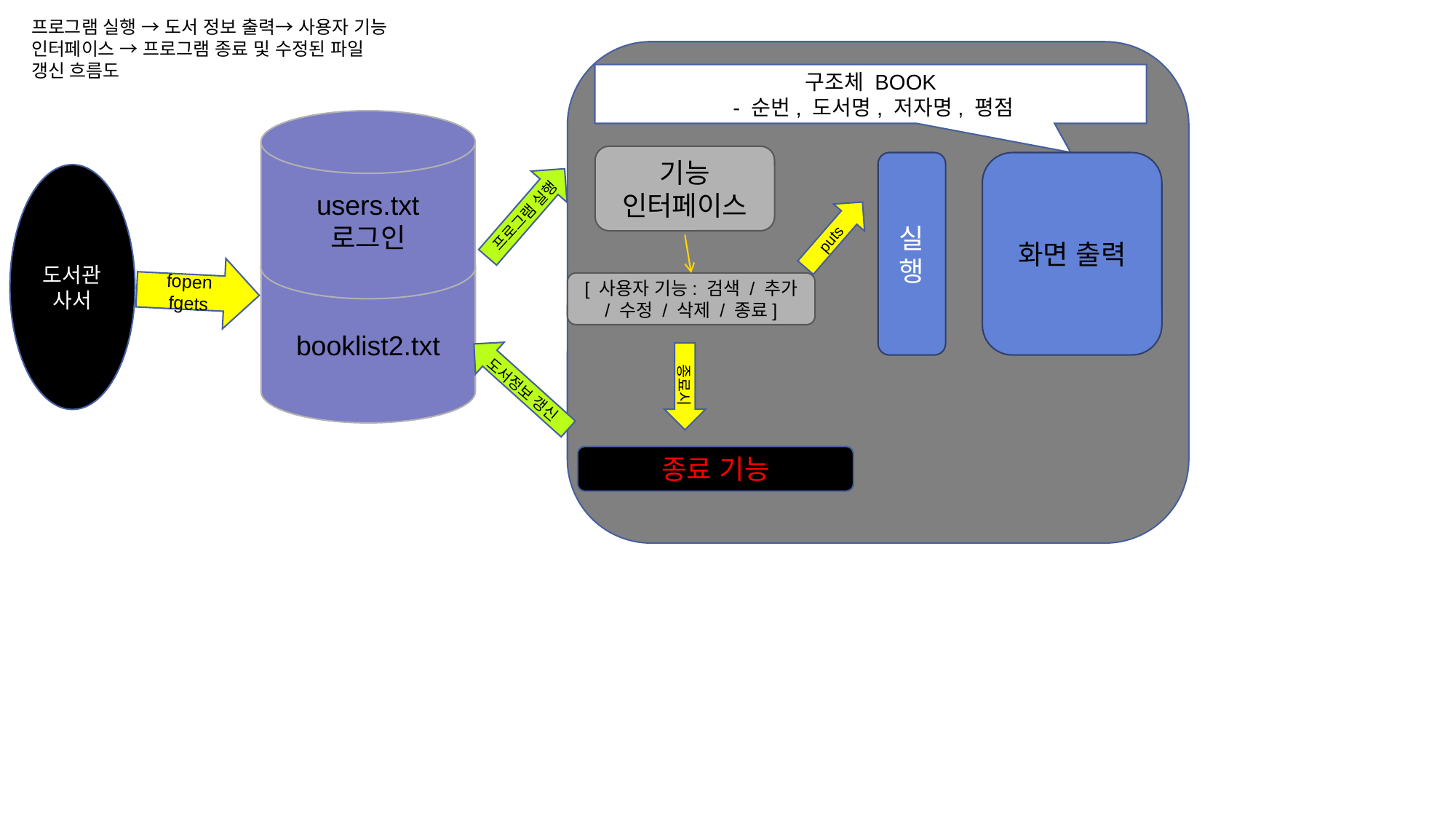

프로그램 실행 → 도서 정보 출력→ 사용자 기능 인터페이스 → 프로그램 종료 및 수정된 파일 갱신 흐름도

구조체 BOOK
 - 순번, 도서명, 저자명, 평점
users.txt
로그인
기능 인터페이스
실행
화면 출력
도서관 사서

프로그램 실행
puts
booklist2.txt
fopen
fgets
[ 사용자 기능: 검색 / 추가 / 수정 / 삭제 / 종료]

 종료시
도서정보 갱신
종료 기능